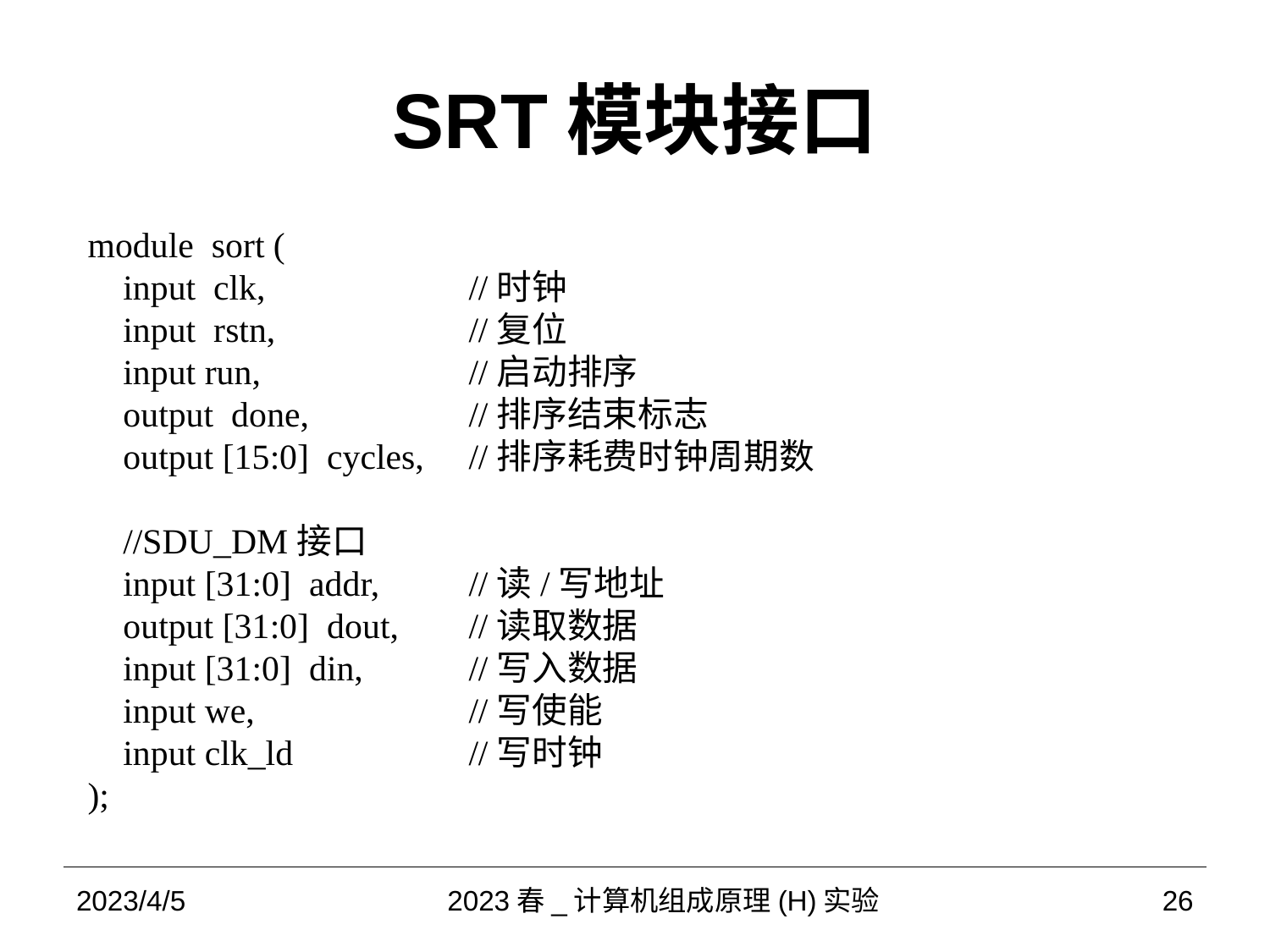

# SRT模块接口
module  sort (
    input  clk, 		//时钟
    input  rstn, 		//复位
    input run,		//启动排序
    output  done,		//排序结束标志
    output [15:0]  cycles,	//排序耗费时钟周期数

    //SDU_DM接口
    input [31:0]  addr,	//读/写地址
    output [31:0]  dout,	//读取数据
    input [31:0]  din,	//写入数据
    input we,		//写使能
    input clk_ld		//写时钟
);

2023/4/5
2023春_计算机组成原理(H)实验
26